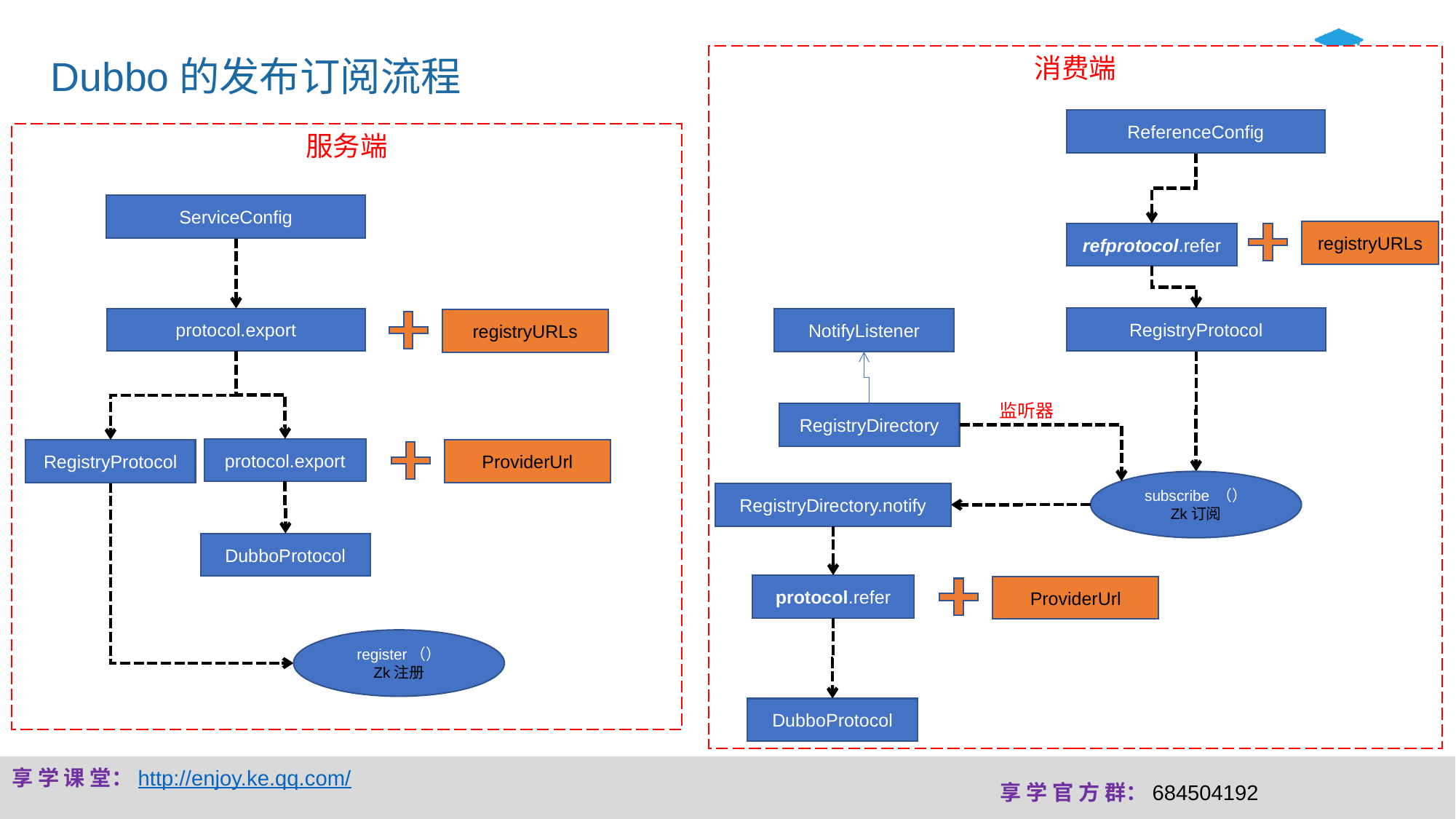

Dubbo的发布订阅流程
消费端
ReferenceConfig
服务端
ServiceConfig
registryURLs
refprotocol.refer

RegistryProtocol
protocol.export
NotifyListener
registryURLs

监听器
RegistryDirectory
protocol.export
RegistryProtocol
ProviderUrl

subscribe （）
Zk订阅
RegistryDirectory.notify
DubboProtocol
protocol.refer
ProviderUrl

register（）
Zk注册
DubboProtocol